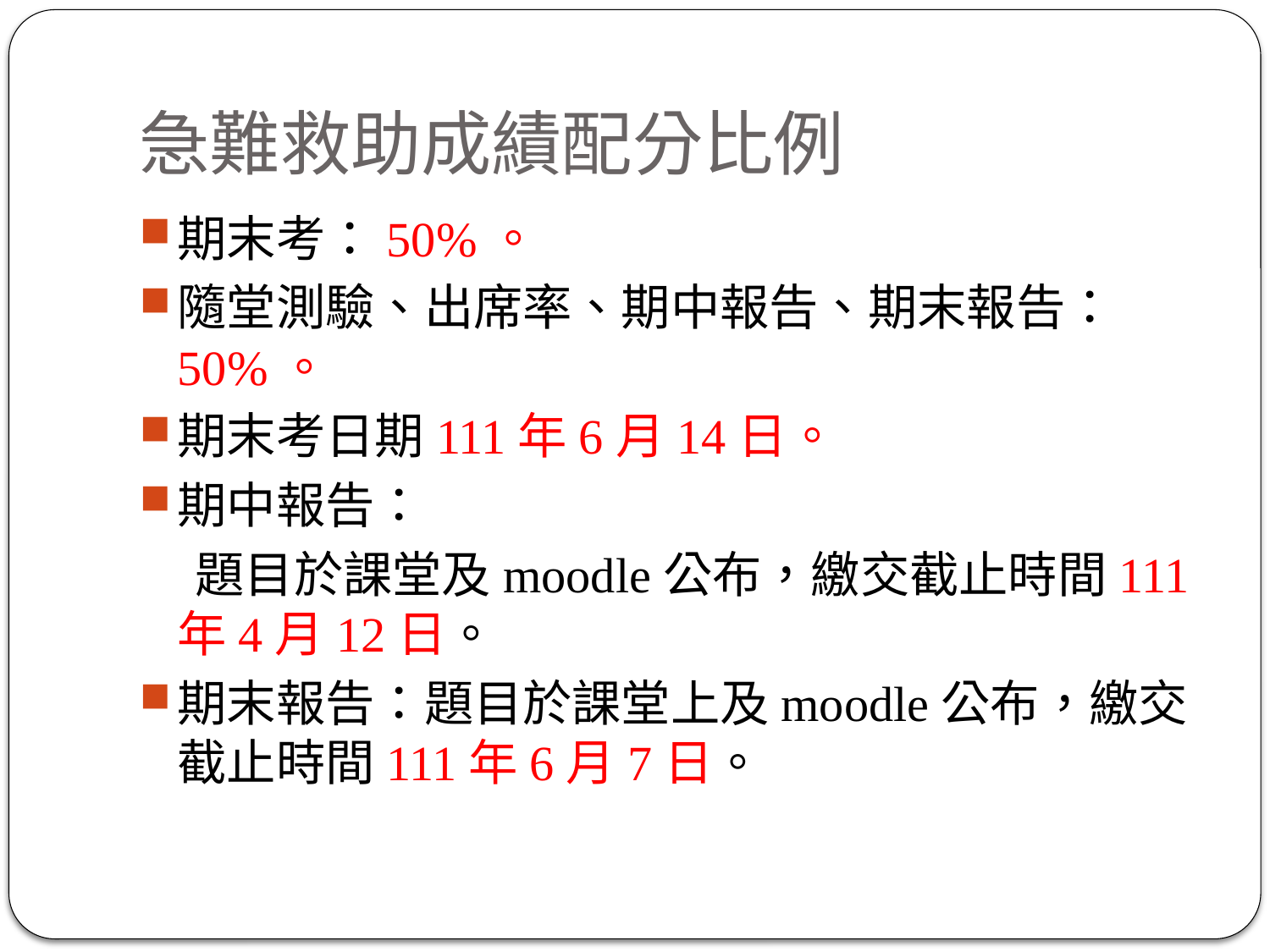

# 急難救助成績配分比例
期末考：50%。
隨堂測驗、出席率、期中報告、期末報告：50%。
期末考日期111年6月14日。
期中報告：
    題目於課堂及moodle公布，繳交截止時間111年4月12日。
期末報告：題目於課堂上及moodle公布，繳交截止時間111年6月7日。